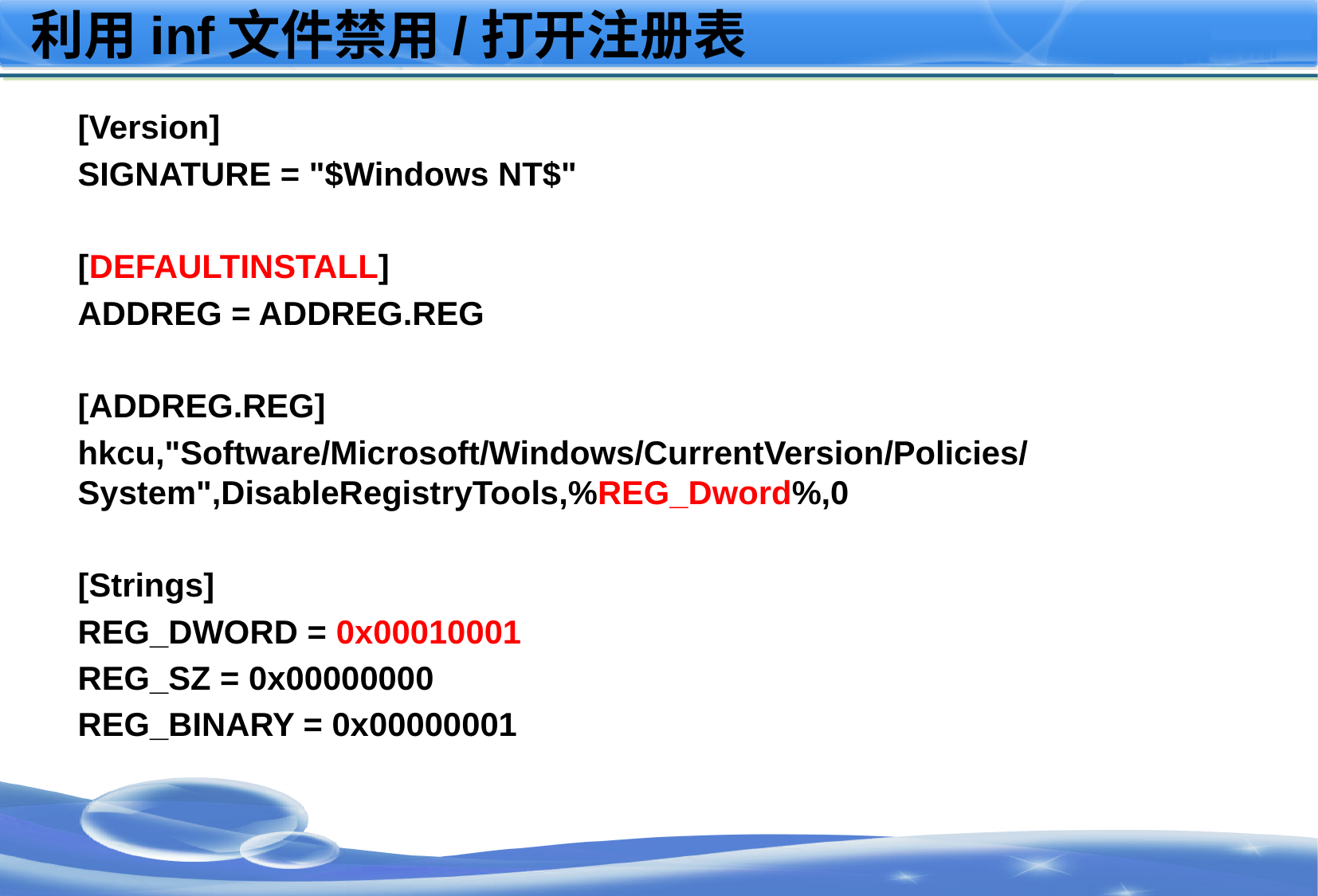

# 利用inf文件禁用/打开注册表
[Version]
SIGNATURE = "$Windows NT$"

[DEFAULTINSTALL]
ADDREG = ADDREG.REG

[ADDREG.REG]
hkcu,"Software/Microsoft/Windows/CurrentVersion/Policies/System",DisableRegistryTools,%REG_Dword%,0

[Strings]
REG_DWORD = 0x00010001
REG_SZ = 0x00000000
REG_BINARY = 0x00000001